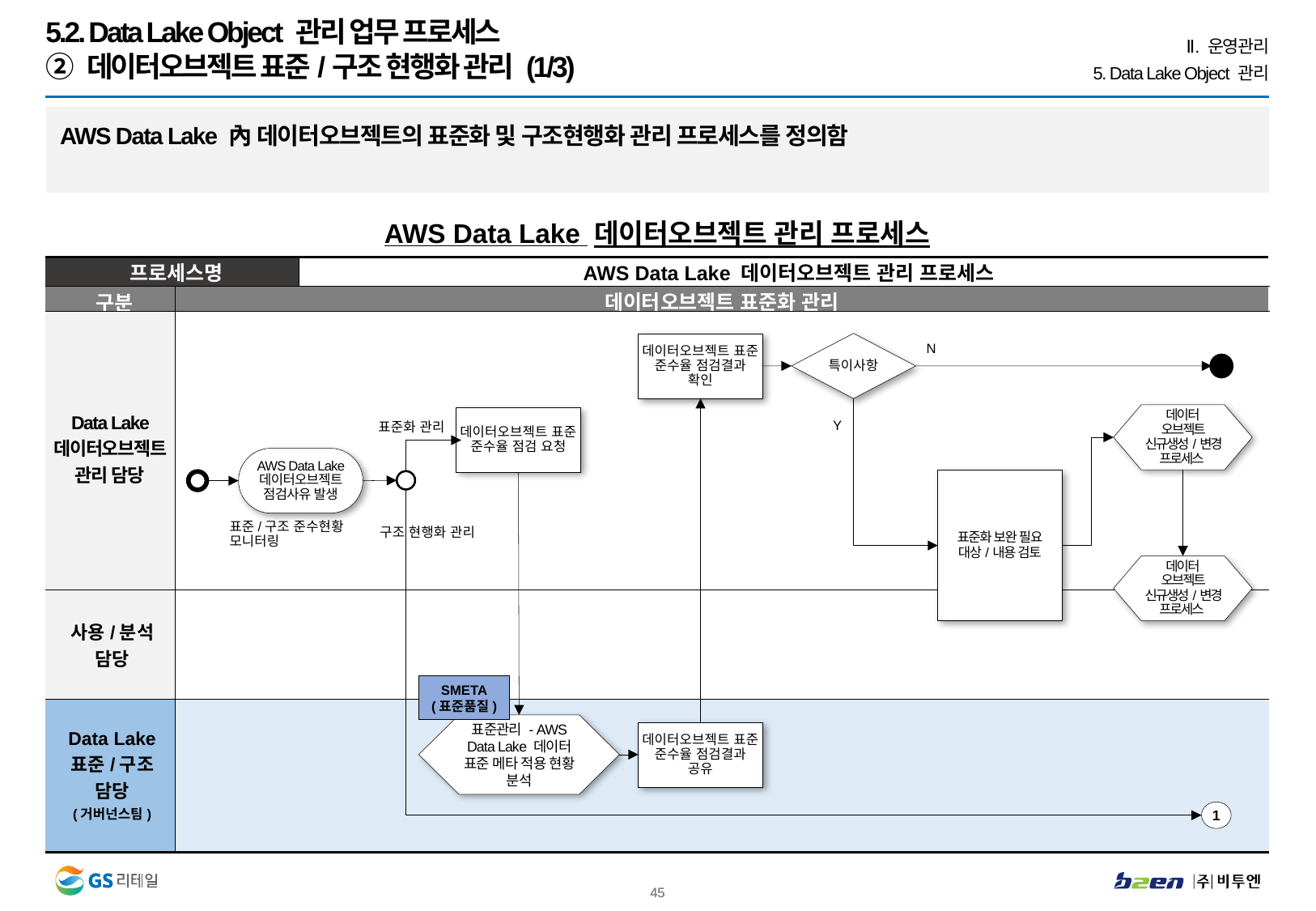

5.2. Data Lake Object 관리 업무 프로세스
② 데이터오브젝트 표준/구조 현행화 관리 (1/3)
Ⅱ. 운영관리
5. Data Lake Object 관리
AWS Data Lake 內 데이터오브젝트의 표준화 및 구조현행화 관리 프로세스를 정의함
AWS Data Lake 데이터오브젝트 관리 프로세스
| 프로세스명 |  | AWS Data Lake 데이터오브젝트 관리 프로세스 |
| --- | --- | --- |
| 구분 | 데이터오브젝트 표준화 관리 |  |
| Data Lake 데이터오브젝트 관리 담당 |  |  |
| 사용/분석 담당 |  |  |
| Data Lake 표준/구조 담당 (거버넌스팀) |  |  |
특이사항
데이터오브젝트 표준 준수율 점검결과 확인
N

데이터
오브젝트 신규생성/변경 프로세스
데이터오브젝트 표준 준수율 점검 요청
Y
표준화 관리
AWS Data Lake 데이터오브젝트 점검사유 발생
표준화 보완 필요
대상/내용 검토

표준/구조 준수현황
모니터링
구조 현행화 관리
데이터
오브젝트 신규생성/변경 프로세스
SMETA
(표준품질)
표준관리 - AWS Data Lake 데이터 표준 메타 적용 현황 분석
데이터오브젝트 표준 준수율 점검결과 공유
1
45
45